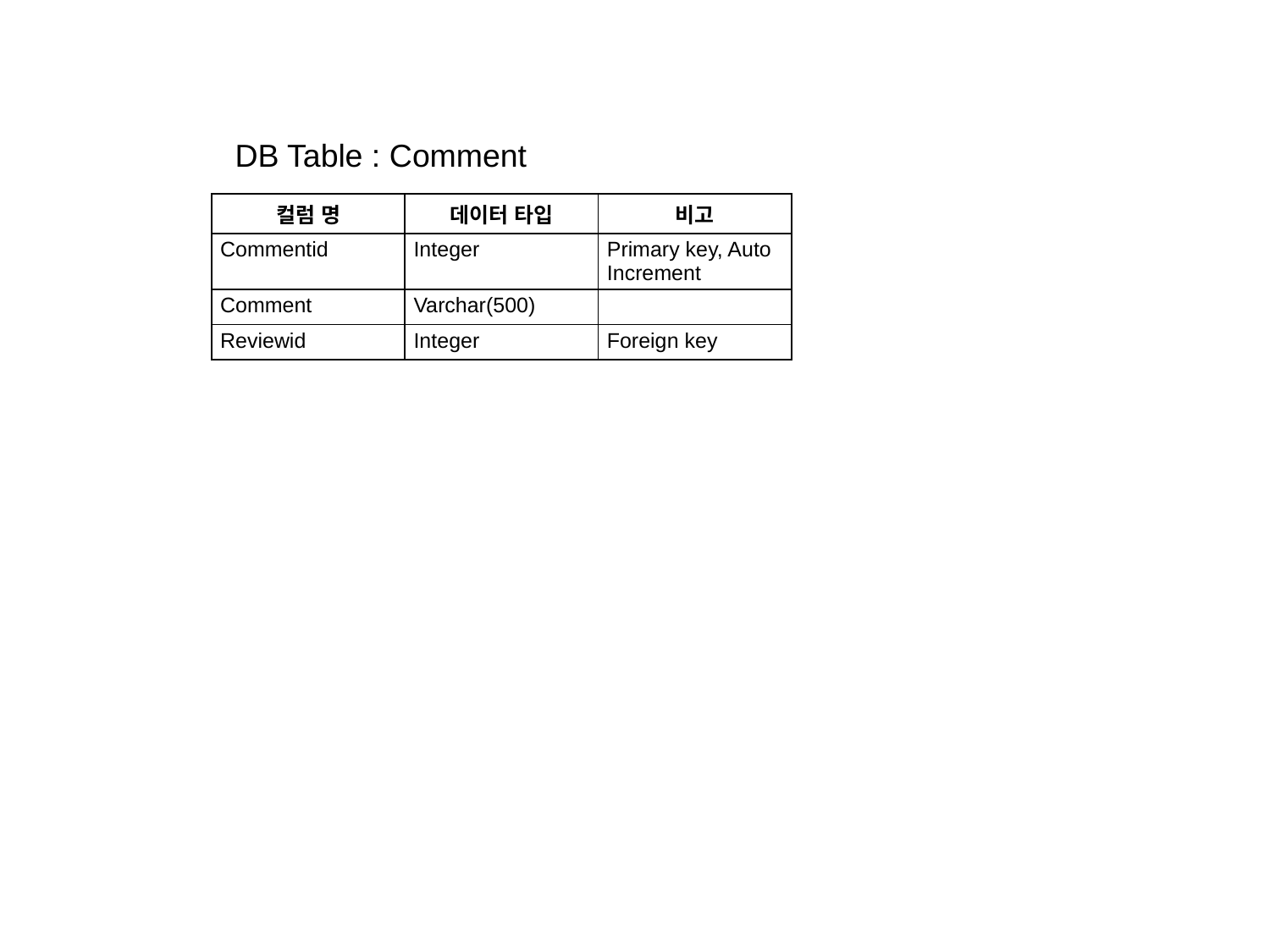

DB Table : Comment
| 컬럼 명 | 데이터 타입 | 비고 |
| --- | --- | --- |
| Commentid | Integer | Primary key, Auto Increment |
| Comment | Varchar(500) |  |
| Reviewid | Integer | Foreign key |